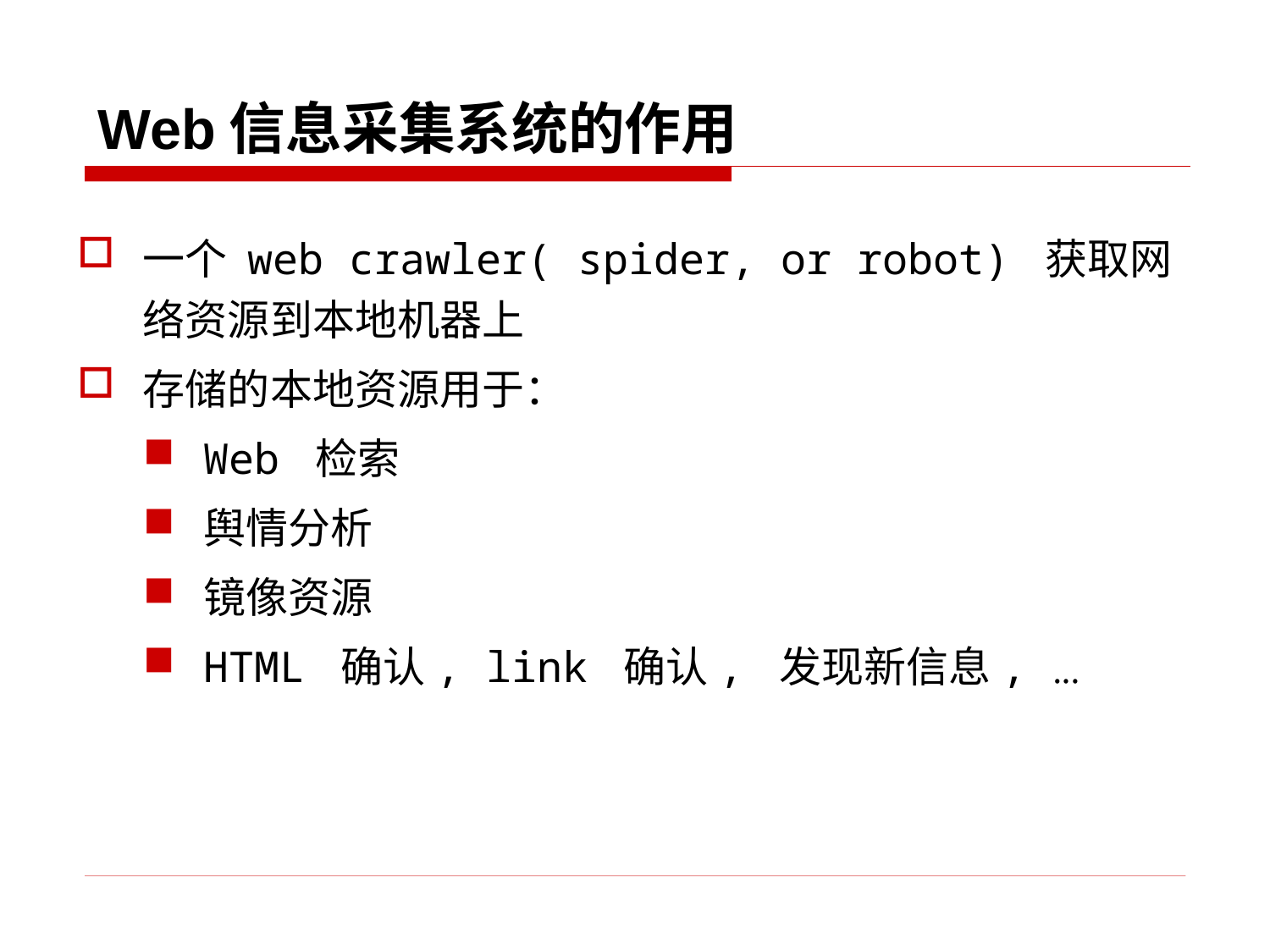

Web信息采集系统的作用
一个 web crawler( spider, or robot) 获取网络资源到本地机器上
存储的本地资源用于：
Web 检索
舆情分析
镜像资源
HTML 确认, link 确认, 发现新信息, …

18